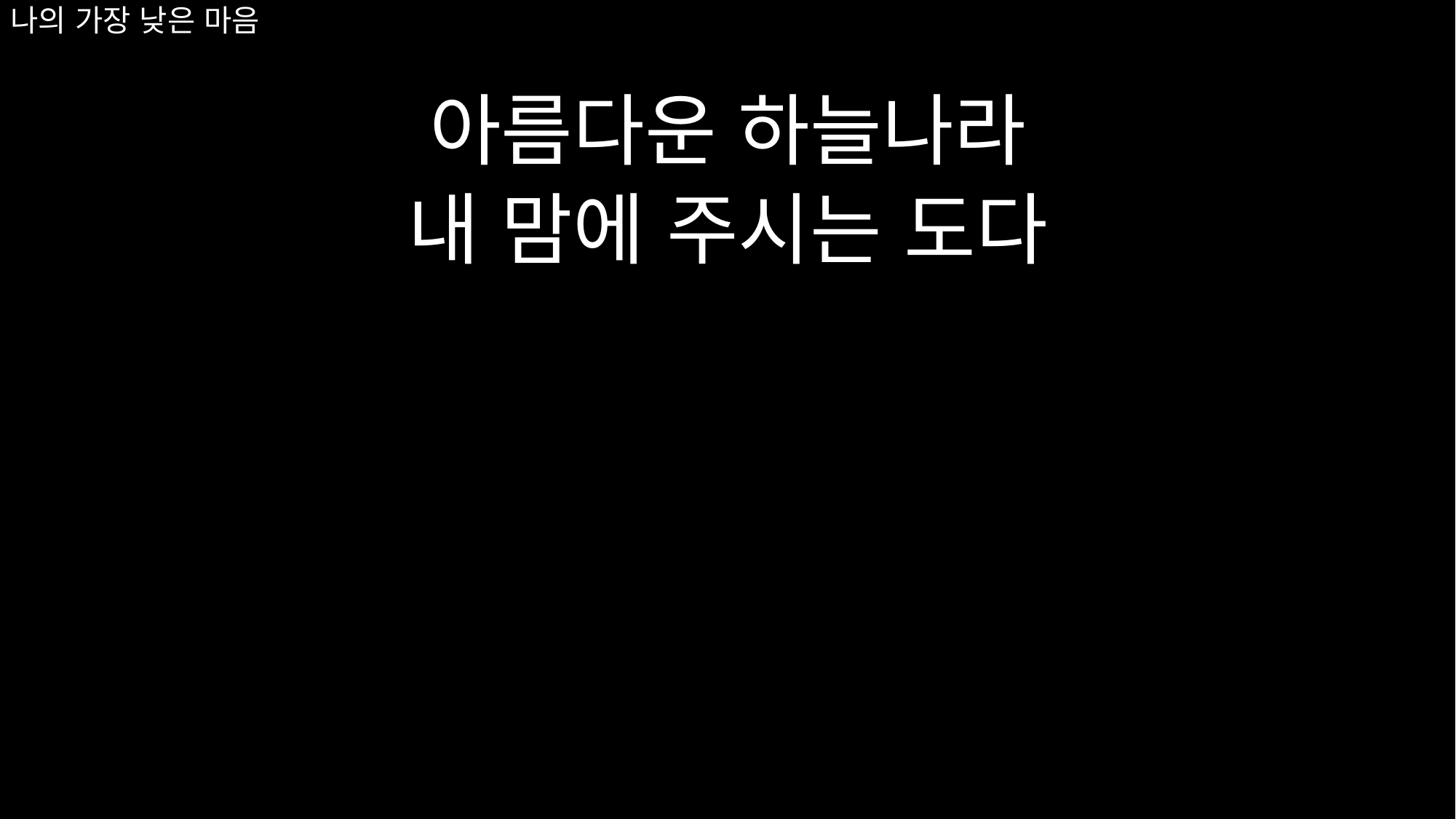

아름다운 하늘나라
내 맘에 주시는 도다

# 나의 가장 낮은 마음